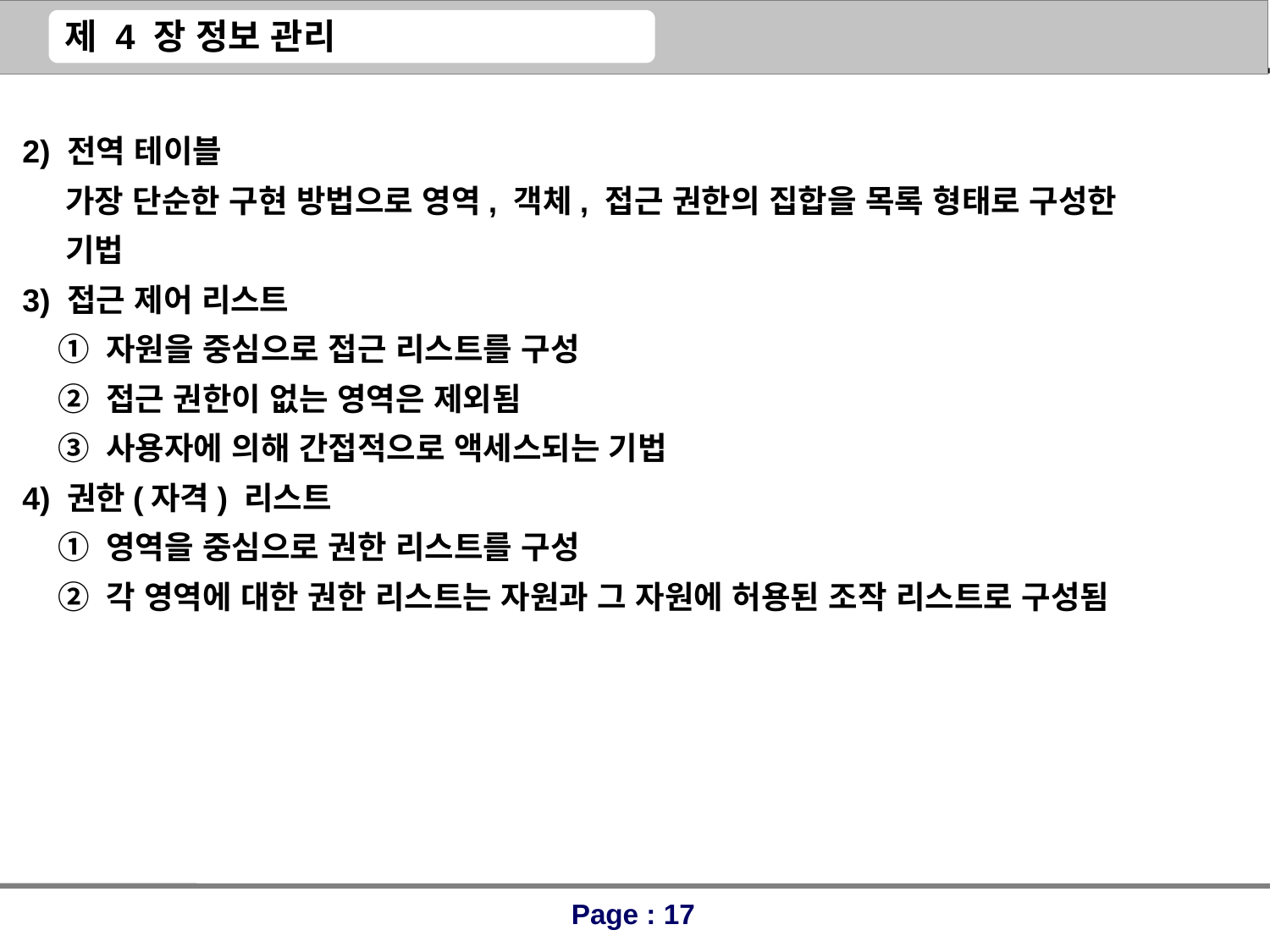

2) 전역 테이블
    가장 단순한 구현 방법으로 영역, 객체, 접근 권한의 집합을 목록 형태로 구성한
    기법
3) 접근 제어 리스트
    ① 자원을 중심으로 접근 리스트를 구성
    ② 접근 권한이 없는 영역은 제외됨
    ③ 사용자에 의해 간접적으로 액세스되는 기법
4) 권한(자격) 리스트
    ① 영역을 중심으로 권한 리스트를 구성
    ② 각 영역에 대한 권한 리스트는 자원과 그 자원에 허용된 조작 리스트로 구성됨
Page : 17